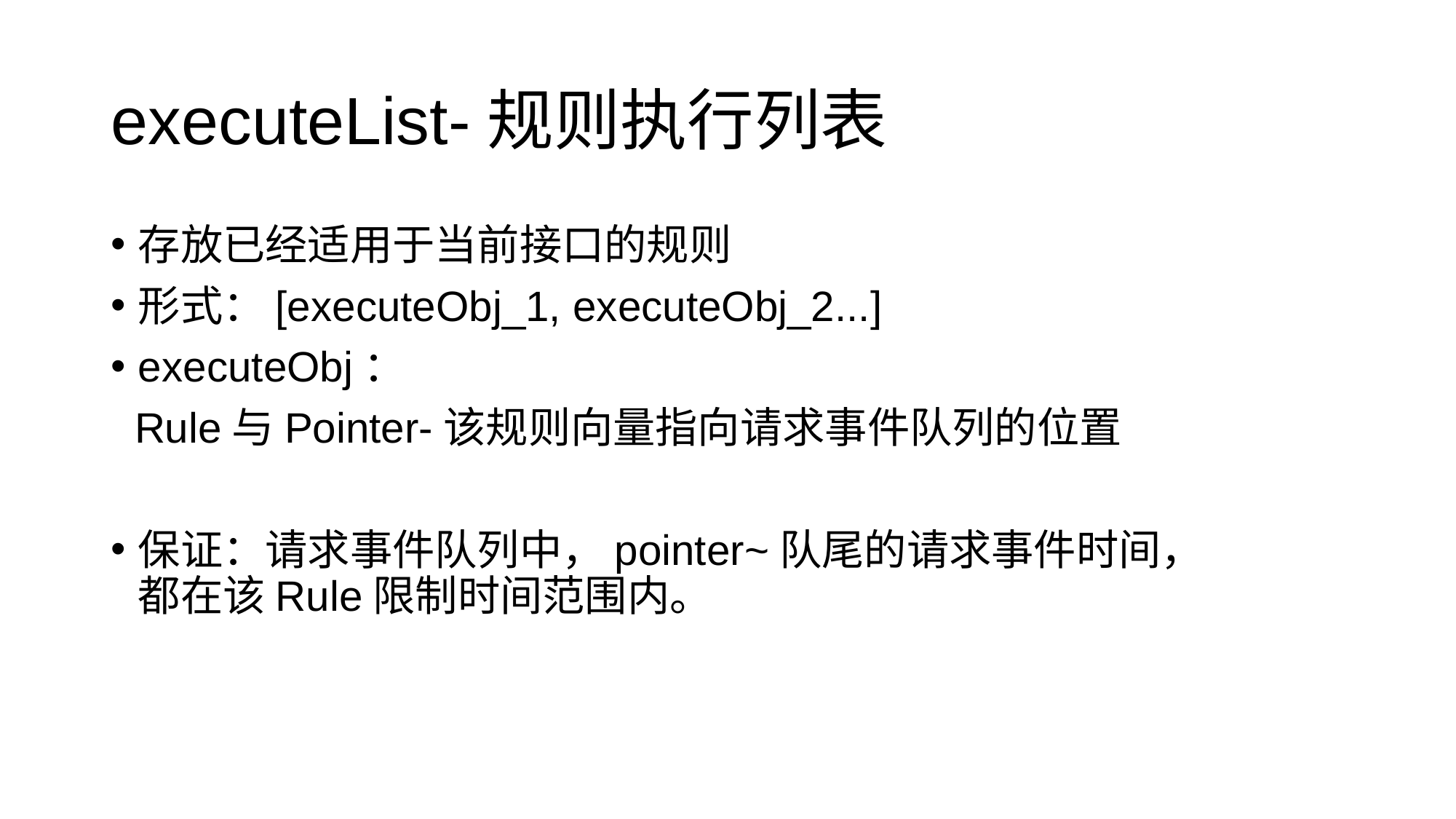

# executeList-规则执行列表
存放已经适用于当前接口的规则
形式：[executeObj_1, executeObj_2...]
executeObj：
  Rule与Pointer-该规则向量指向请求事件队列的位置

保证：请求事件队列中，pointer~队尾的请求事件时间，都在该Rule限制时间范围内。